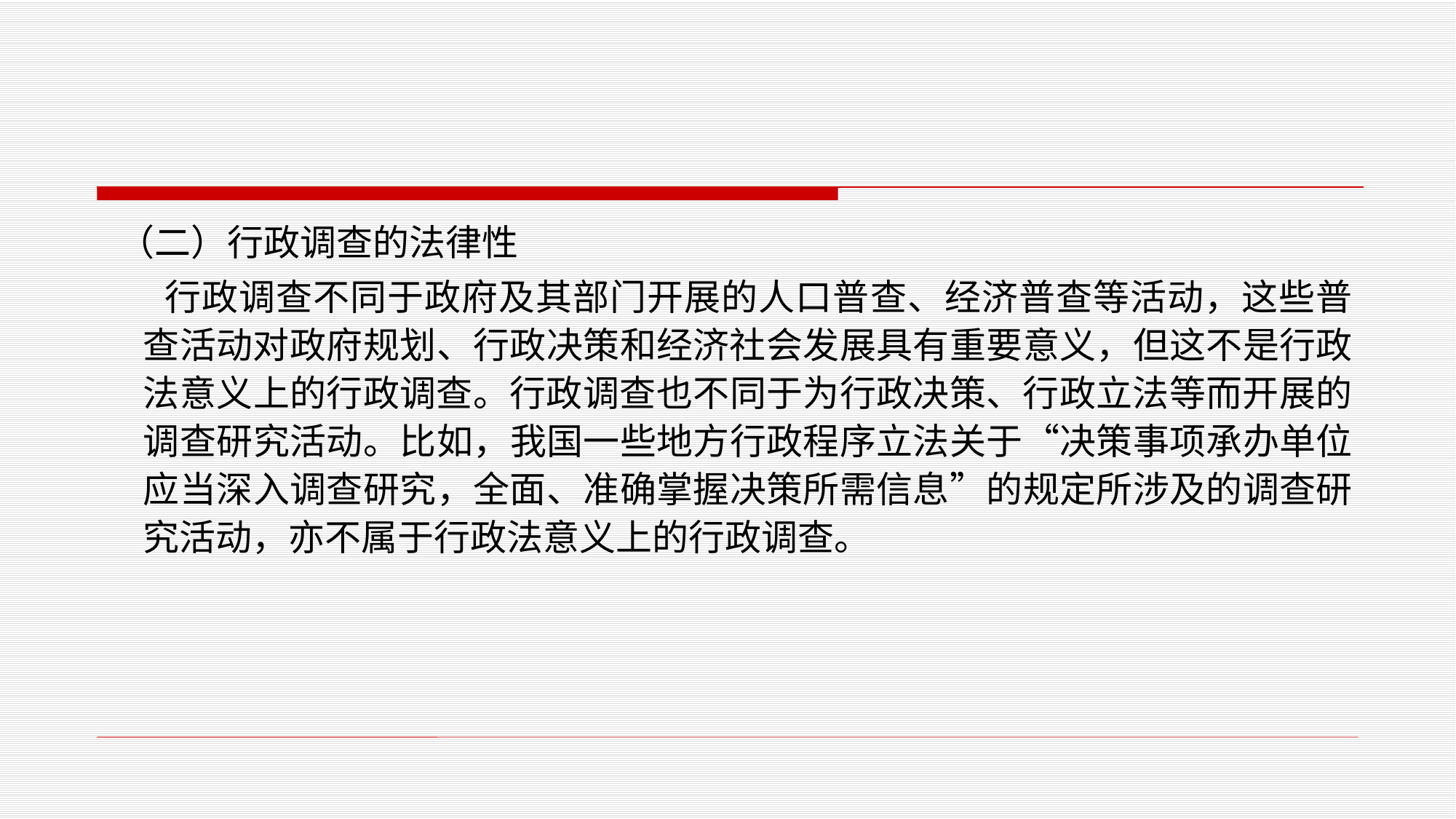

#
 （二）行政调查的法律性
      行政调查不同于政府及其部门开展的人口普查、经济普查等活动，这些普查活动对政府规划、行政决策和经济社会发展具有重要意义，但这不是行政法意义上的行政调查。行政调查也不同于为行政决策、行政立法等而开展的调查研究活动。比如，我国一些地方行政程序立法关于“决策事项承办单位应当深入调查研究，全面、准确掌握决策所需信息”的规定所涉及的调查研究活动，亦不属于行政法意义上的行政调查。